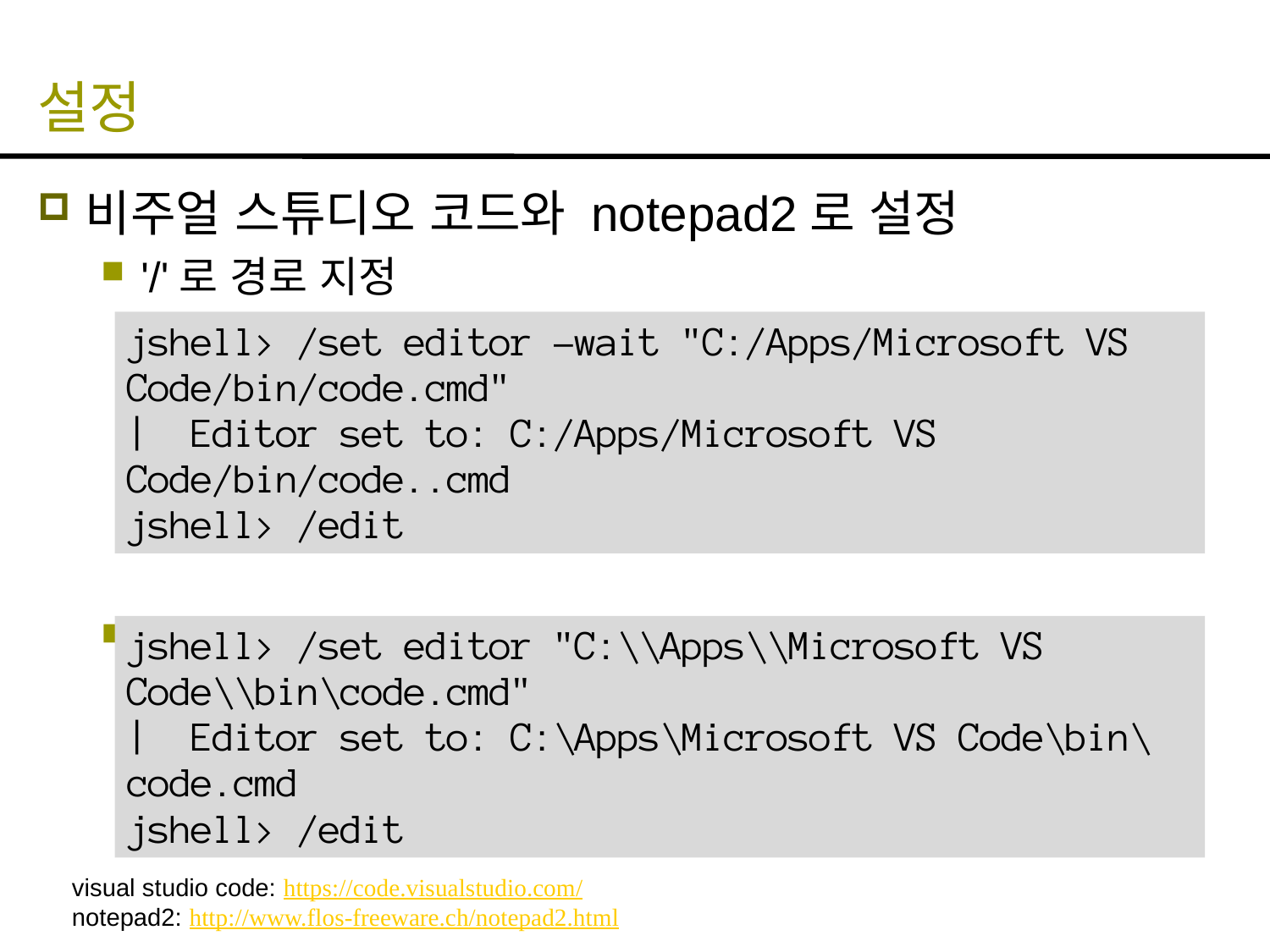

# 설정
비주얼 스튜디오 코드와 notepad2로 설정
'/'로 경로 지정

'\\'로 경로 지정 (두 개를 붙여야 함)

jshell> /set editor -wait "C:/Apps/Microsoft VS Code/bin/code.cmd"
|  Editor set to: C:/Apps/Microsoft VS Code/bin/code..cmd
jshell> /edit
jshell> /set editor "C:\\Apps\\Microsoft VS Code\\bin\code.cmd"
|  Editor set to: C:\Apps\Microsoft VS Code\bin\code.cmd
jshell> /edit
visual studio code: https://code.visualstudio.com/
notepad2: http://www.flos-freeware.ch/notepad2.html